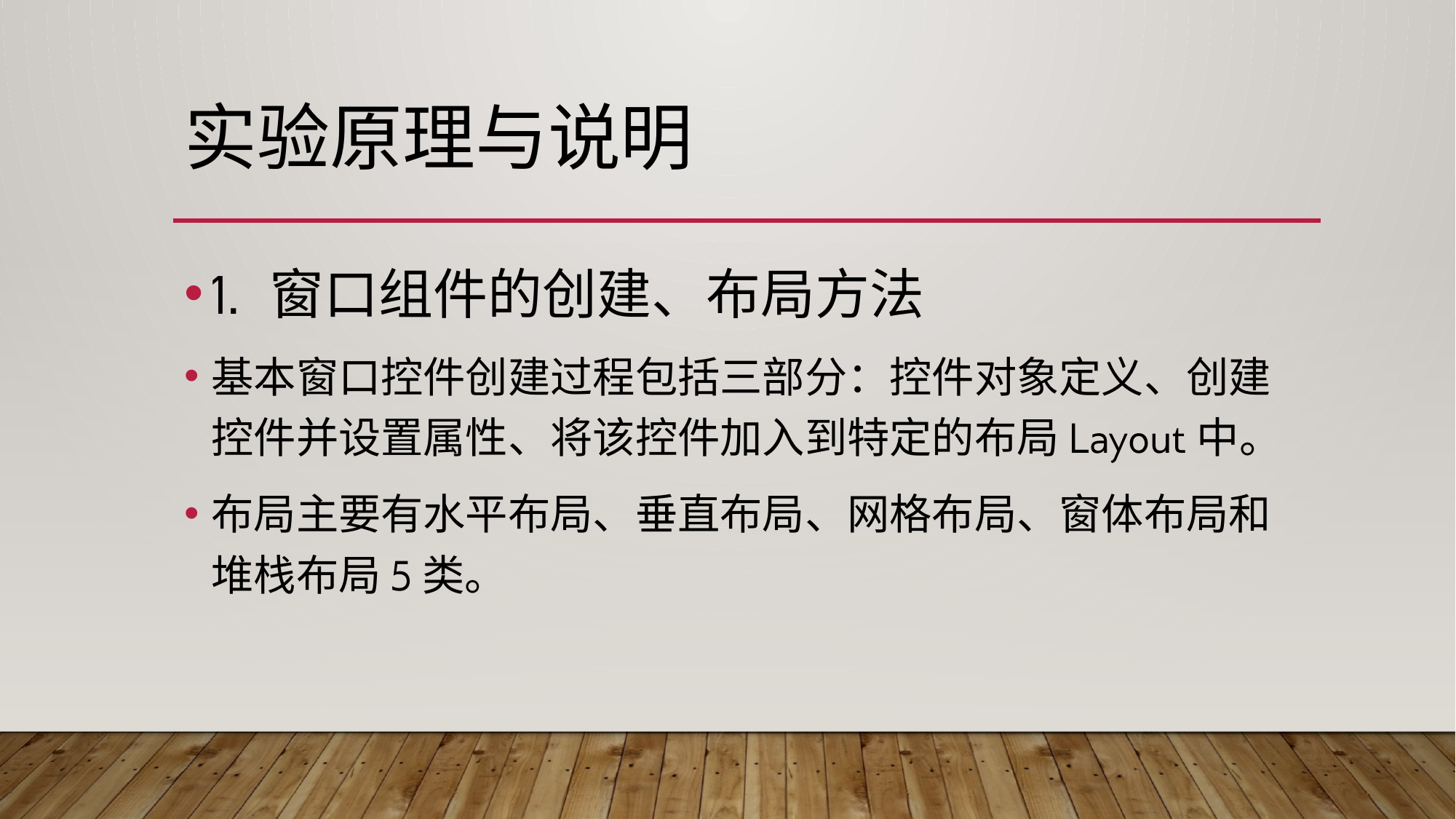

# 实验原理与说明
1. 窗口组件的创建、布局方法
基本窗口控件创建过程包括三部分：控件对象定义、创建控件并设置属性、将该控件加入到特定的布局Layout中。
布局主要有水平布局、垂直布局、网格布局、窗体布局和堆栈布局5类。